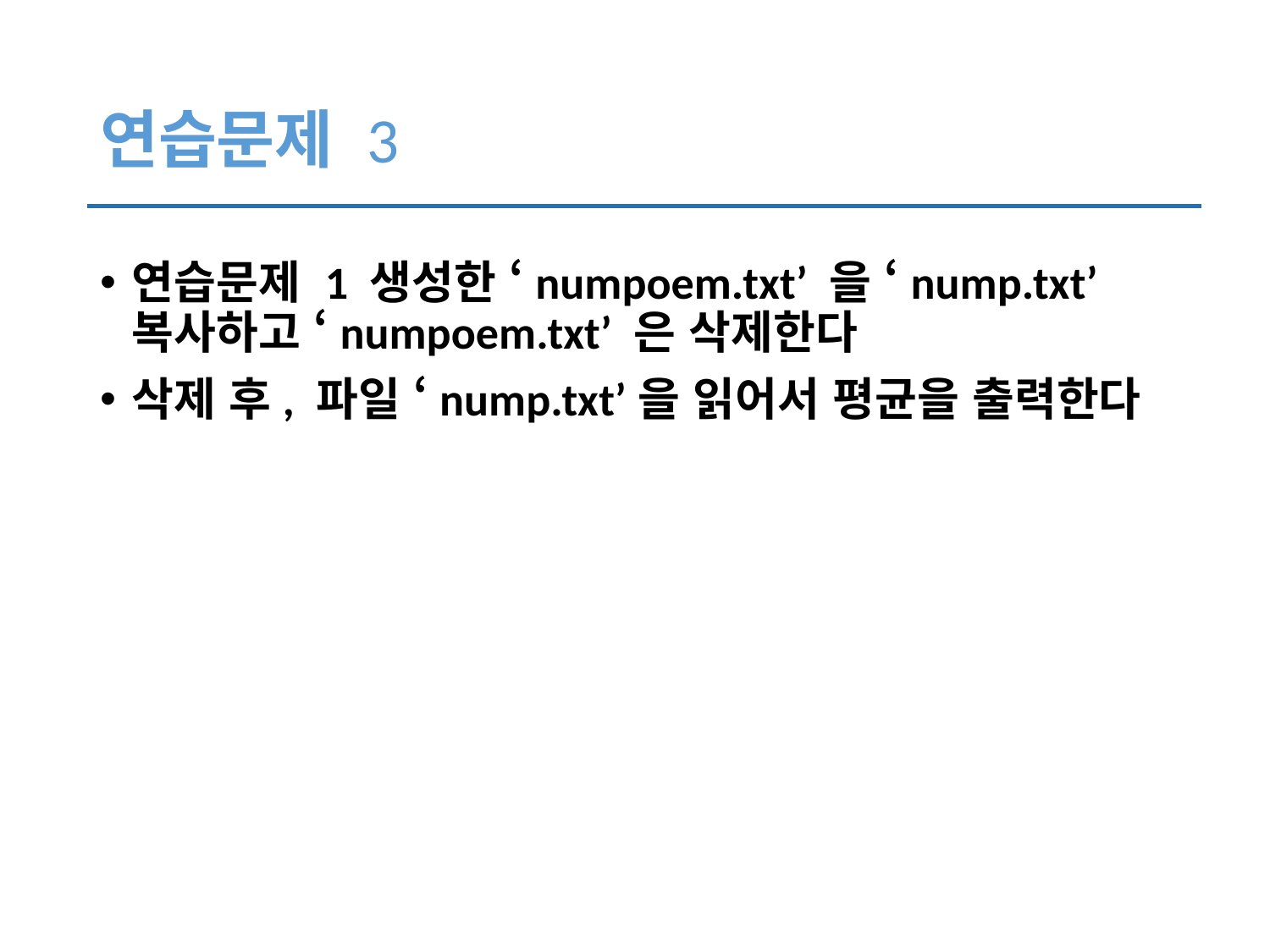

# 연습문제 3
연습문제 1 생성한 ‘numpoem.txt’ 을 ‘nump.txt’ 복사하고 ‘numpoem.txt’ 은 삭제한다
삭제 후, 파일 ‘nump.txt’을 읽어서 평균을 출력한다